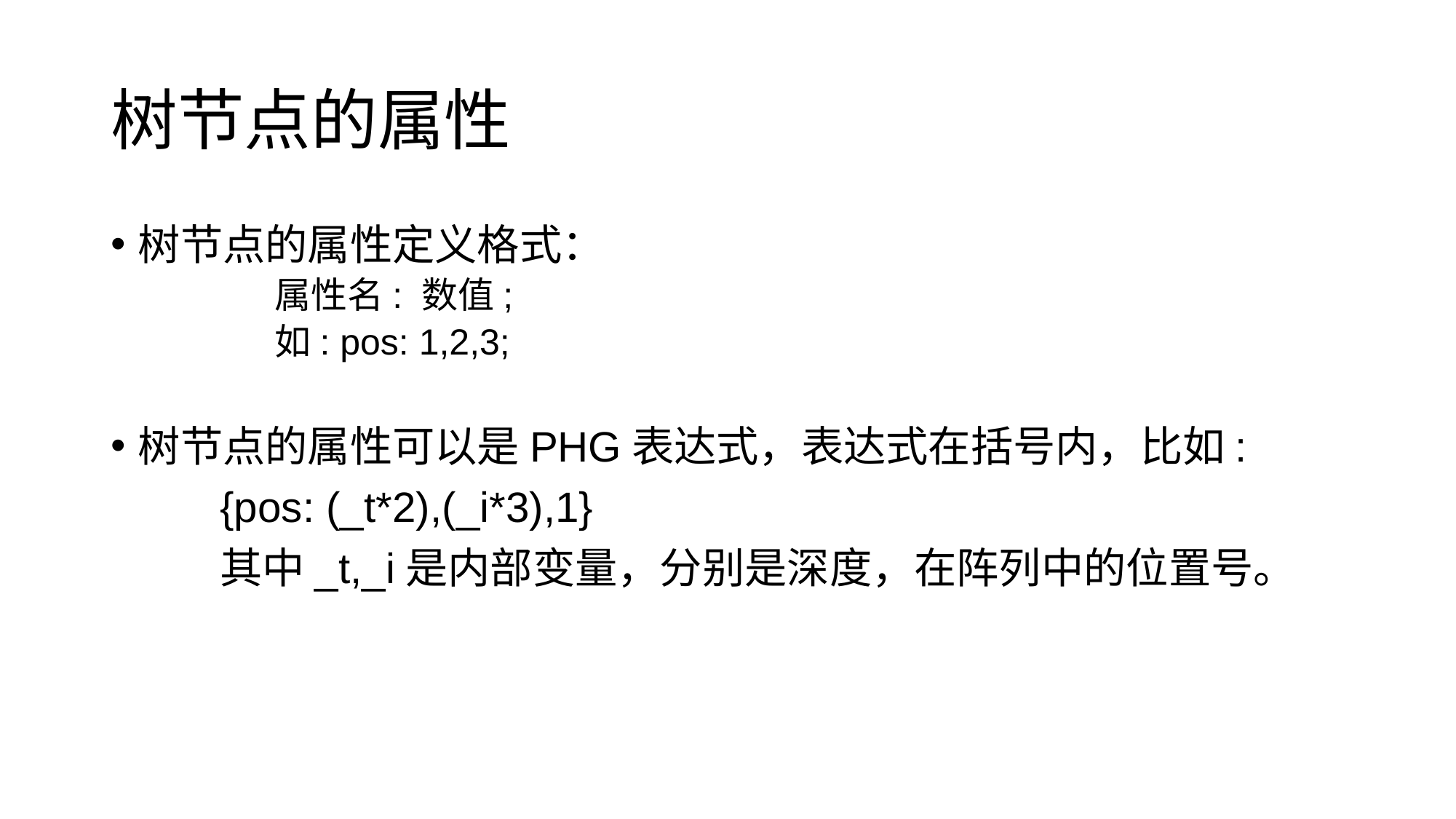

# 树节点的属性
树节点的属性定义格式：
	属性名: 数值;
	如: pos: 1,2,3;

树节点的属性可以是PHG表达式，表达式在括号内，比如:
	{pos: (_t*2),(_i*3),1}
	其中_t,_i是内部变量，分别是深度，在阵列中的位置号。